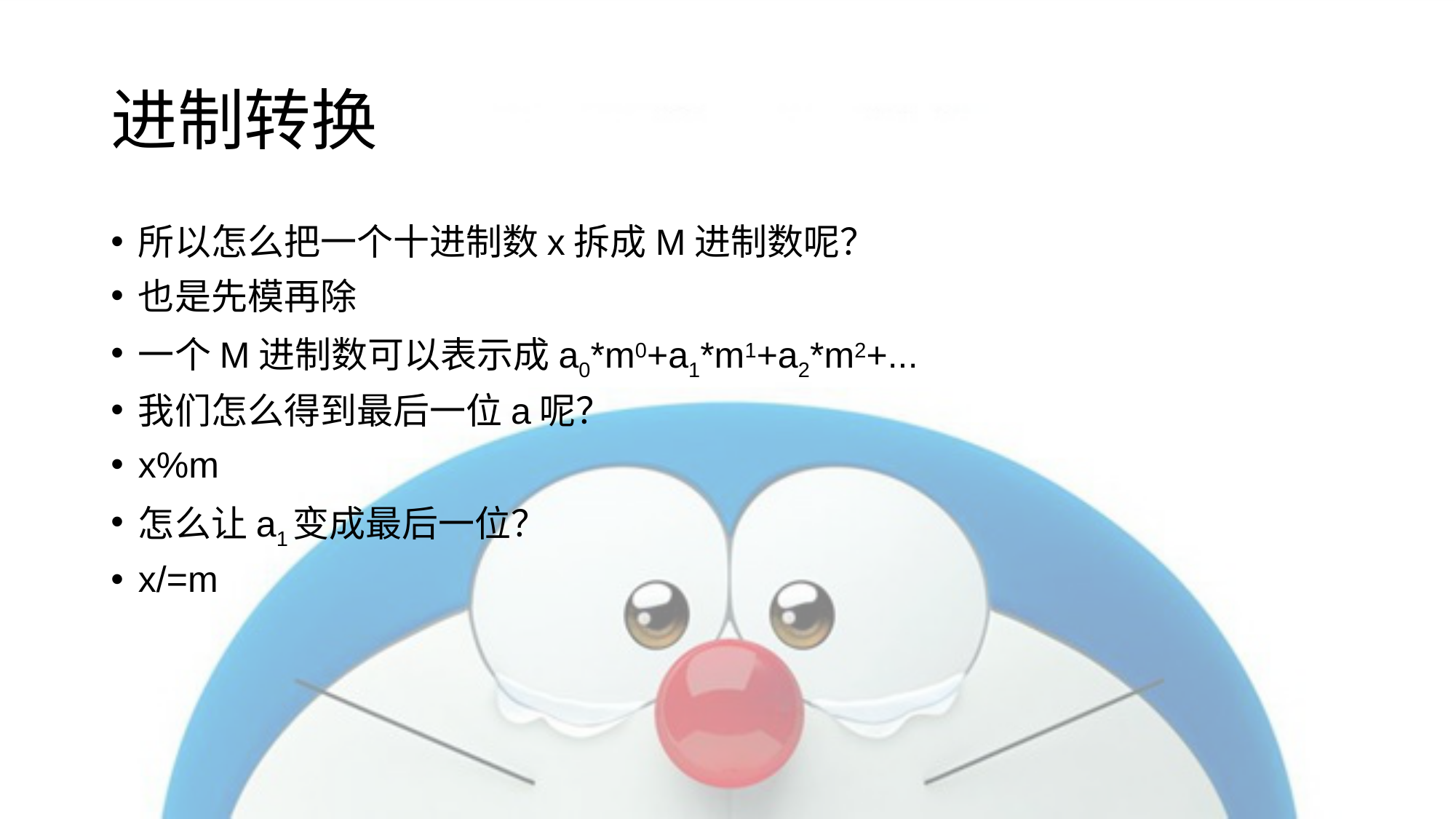

# 进制转换
所以怎么把一个十进制数x拆成M进制数呢？
也是先模再除
一个M进制数可以表示成a0*m0+a1*m1+a2*m2+...
我们怎么得到最后一位a呢？
x%m
怎么让a1变成最后一位？
x/=m